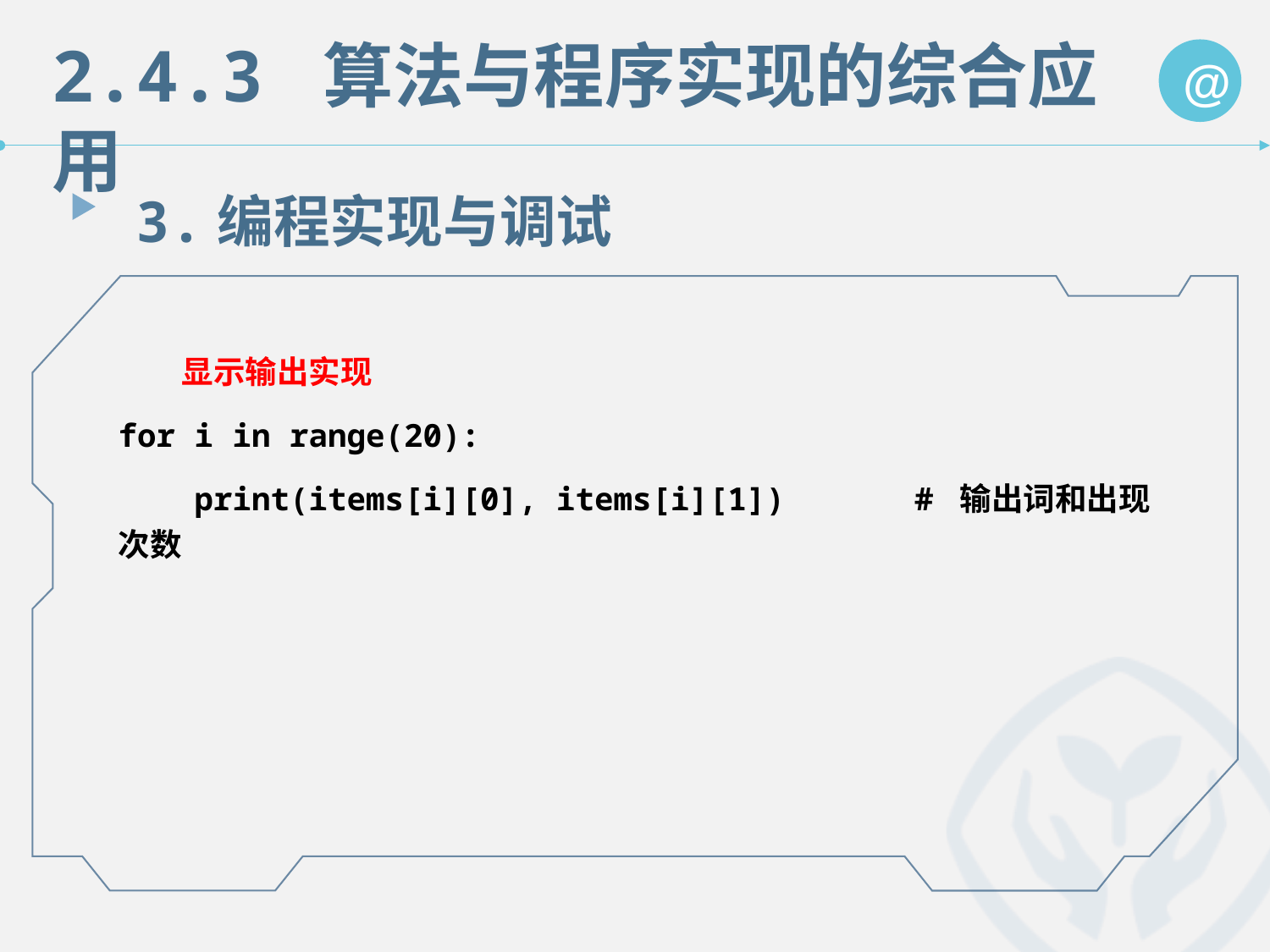

2.4.3 算法与程序实现的综合应用
@
3.编程实现与调试

　　显示输出实现
for i in range(20):
    print(items[i][0], items[i][1]) 　　　# 输出词和出现次数